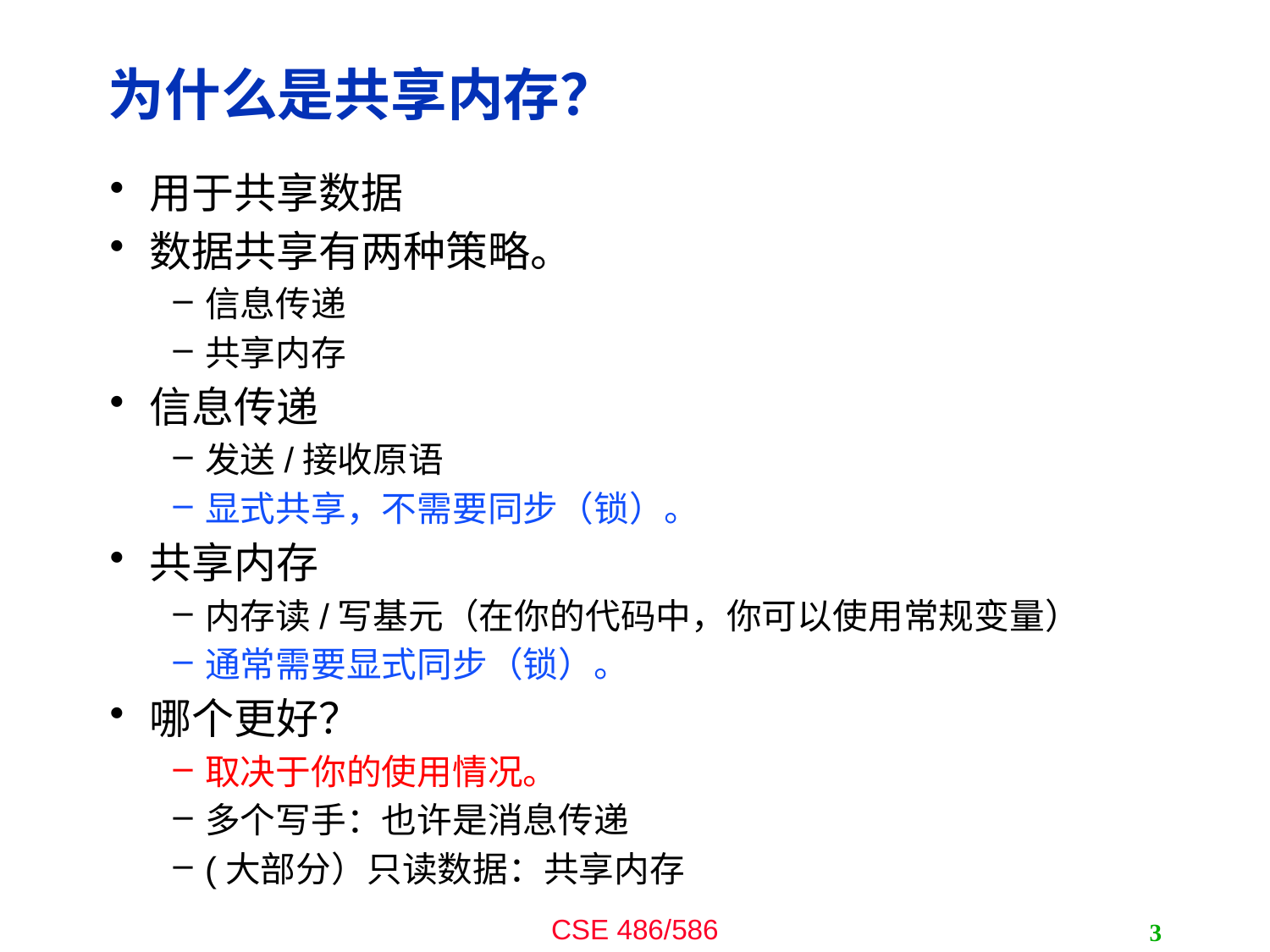

# 为什么是共享内存？
用于共享数据
数据共享有两种策略。
信息传递
共享内存
信息传递
发送/接收原语
显式共享，不需要同步（锁）。
共享内存
内存读/写基元（在你的代码中，你可以使用常规变量）
通常需要显式同步（锁）。
哪个更好？
取决于你的使用情况。
多个写手：也许是消息传递
(大部分）只读数据：共享内存
3